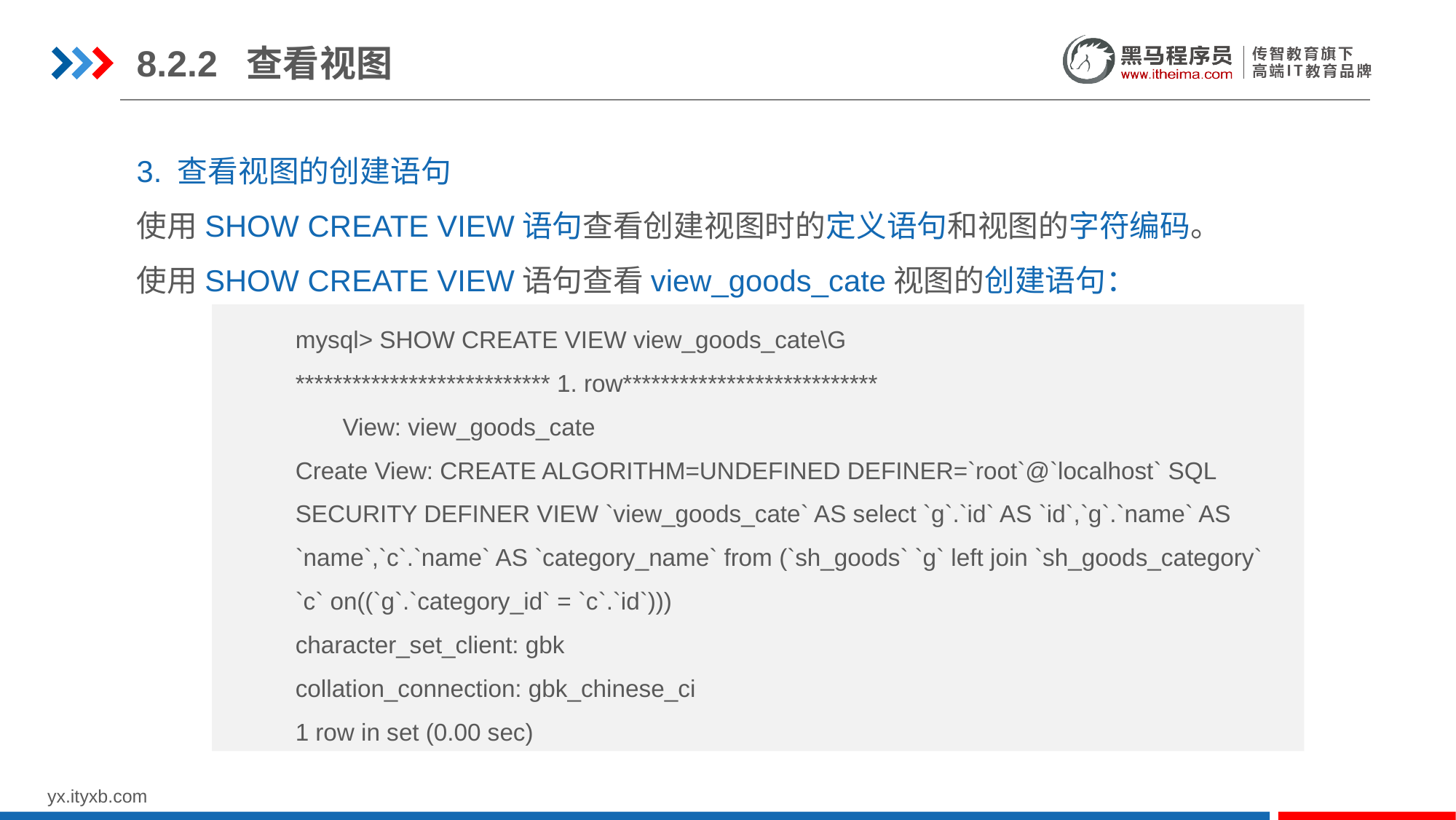

8.2.2  查看视图
3. 查看视图的创建语句
使用SHOW CREATE VIEW语句查看创建视图时的定义语句和视图的字符编码。
使用SHOW CREATE VIEW语句查看view_goods_cate视图的创建语句：
mysql> SHOW CREATE VIEW view_goods_cate\G
*************************** 1. row***************************
       View: view_goods_cate
Create View: CREATE ALGORITHM=UNDEFINED DEFINER=`root`@`localhost` SQL
SECURITY DEFINER VIEW `view_goods_cate` AS select `g`.`id` AS `id`,`g`.`name` AS
`name`,`c`.`name` AS `category_name` from (`sh_goods` `g` left join `sh_goods_category` `c` on((`g`.`category_id` = `c`.`id`)))
character_set_client: gbk
collation_connection: gbk_chinese_ci
1 row in set (0.00 sec)